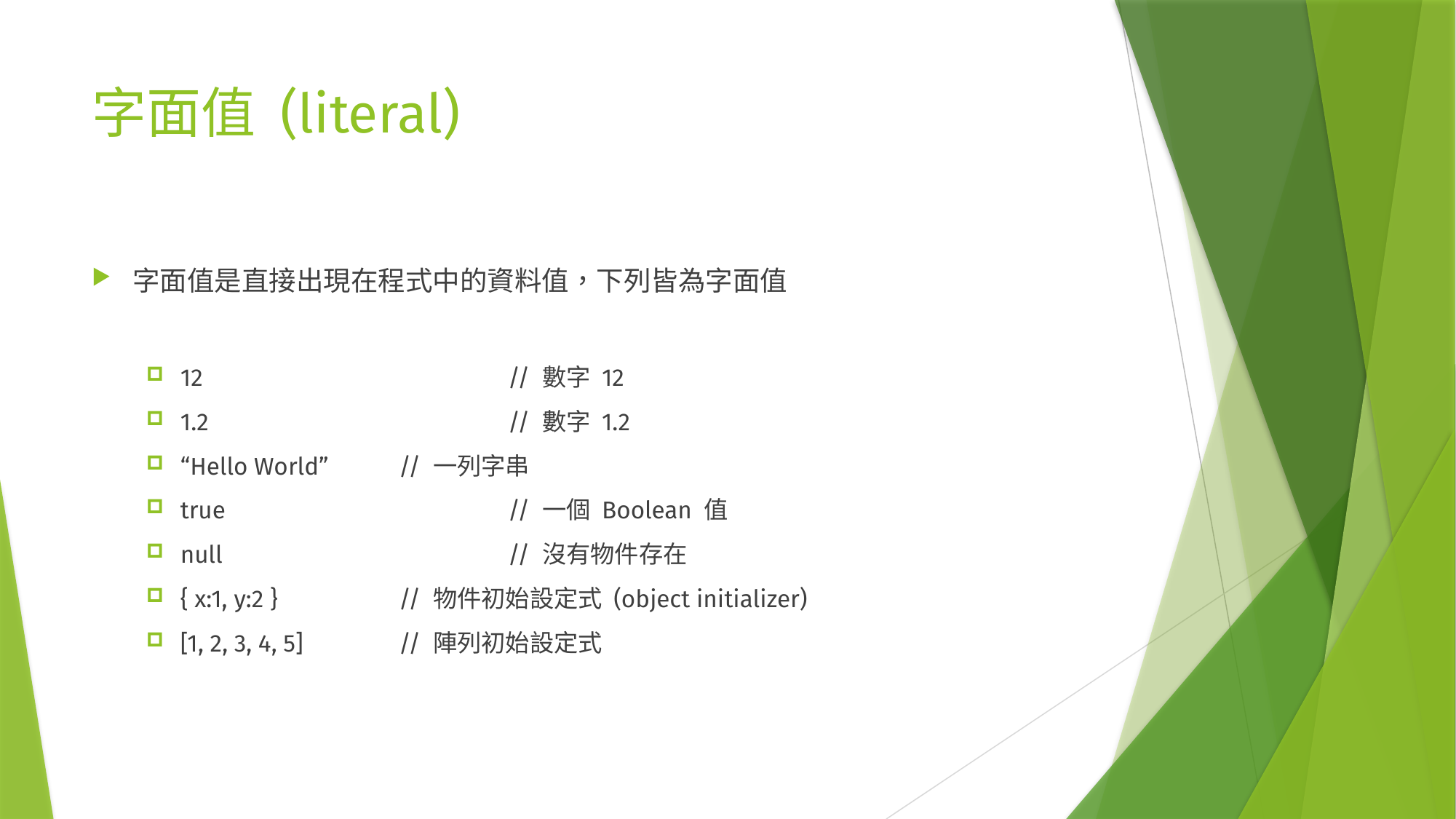

# 字面值 (literal)
字面值是直接出現在程式中的資料值，下列皆為字面值

12			// 數字 12
1.2			// 數字 1.2
“Hello World”	// 一列字串
true			// 一個 Boolean 值
null			// 沒有物件存在
{ x:1, y:2 }		// 物件初始設定式 (object initializer)
[1, 2, 3, 4, 5]	// 陣列初始設定式